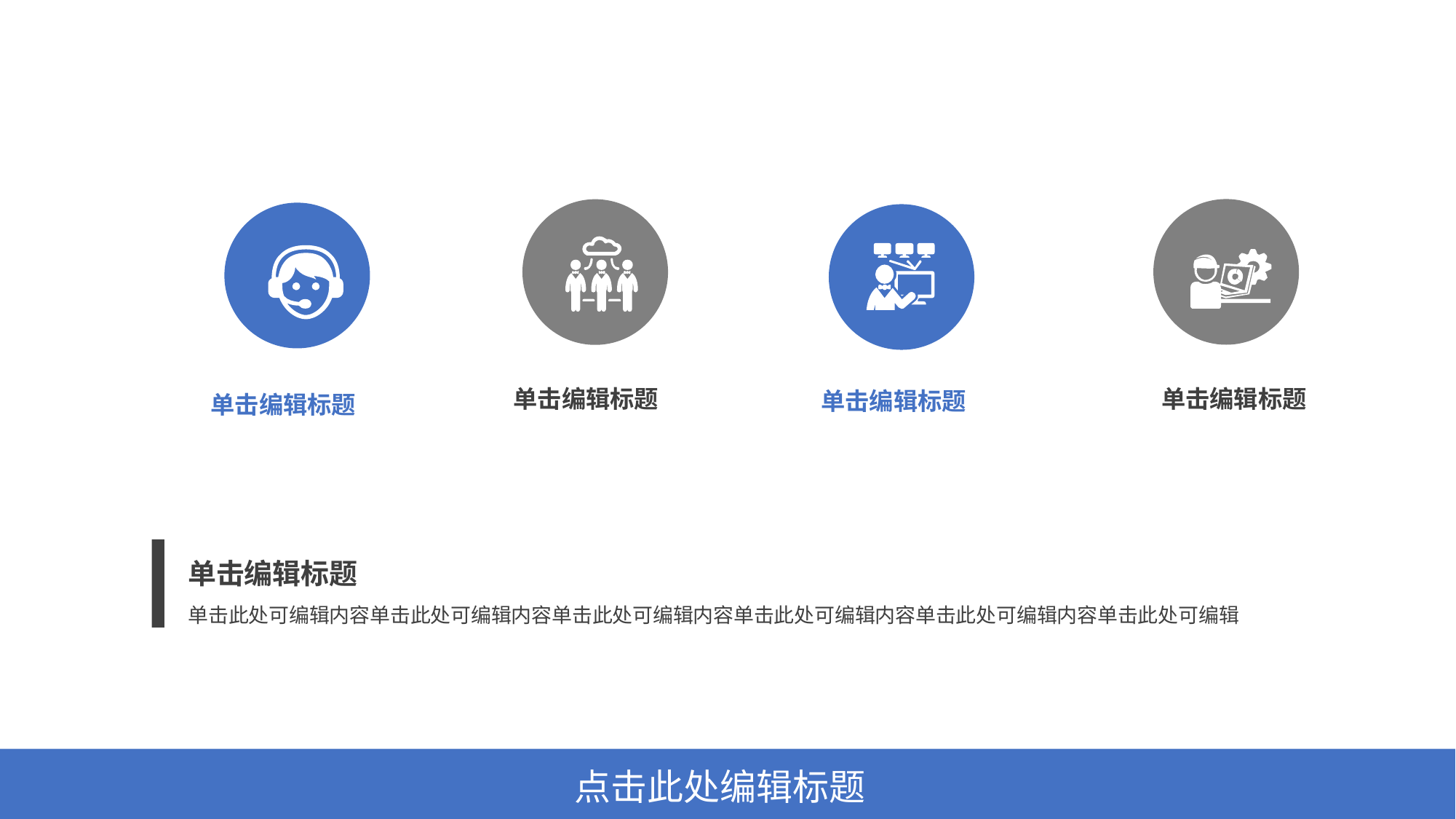

单击编辑标题
单击编辑标题
单击编辑标题
单击编辑标题

单击编辑标题
单击此处可编辑内容单击此处可编辑内容单击此处可编辑内容单击此处可编辑内容单击此处可编辑内容单击此处可编辑

点击此处编辑标题